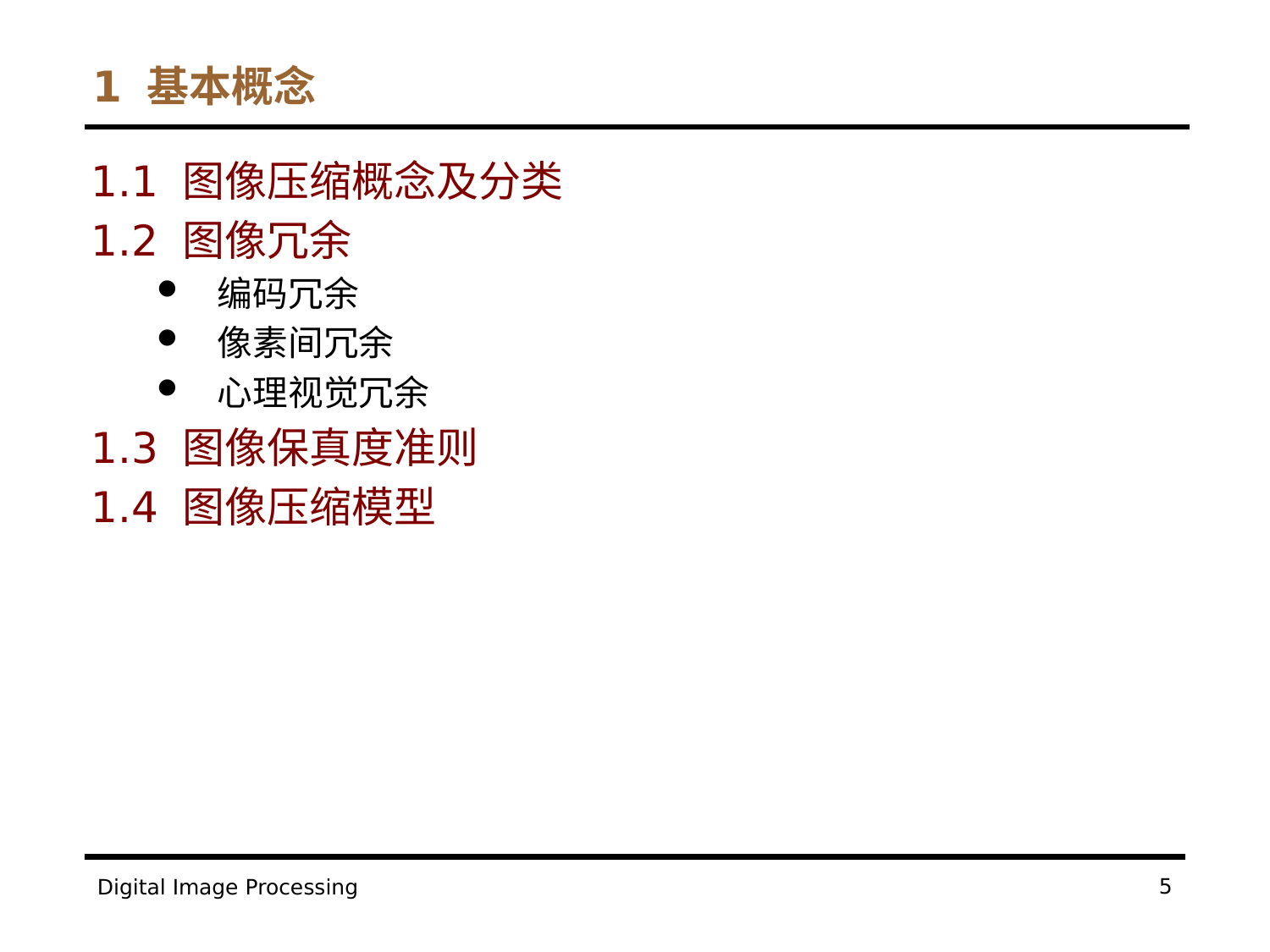

# 1 基本概念
1.1 图像压缩概念及分类
1.2 图像冗余
编码冗余
像素间冗余
心理视觉冗余
1.3 图像保真度准则
1.4 图像压缩模型
5
Digital Image Processing